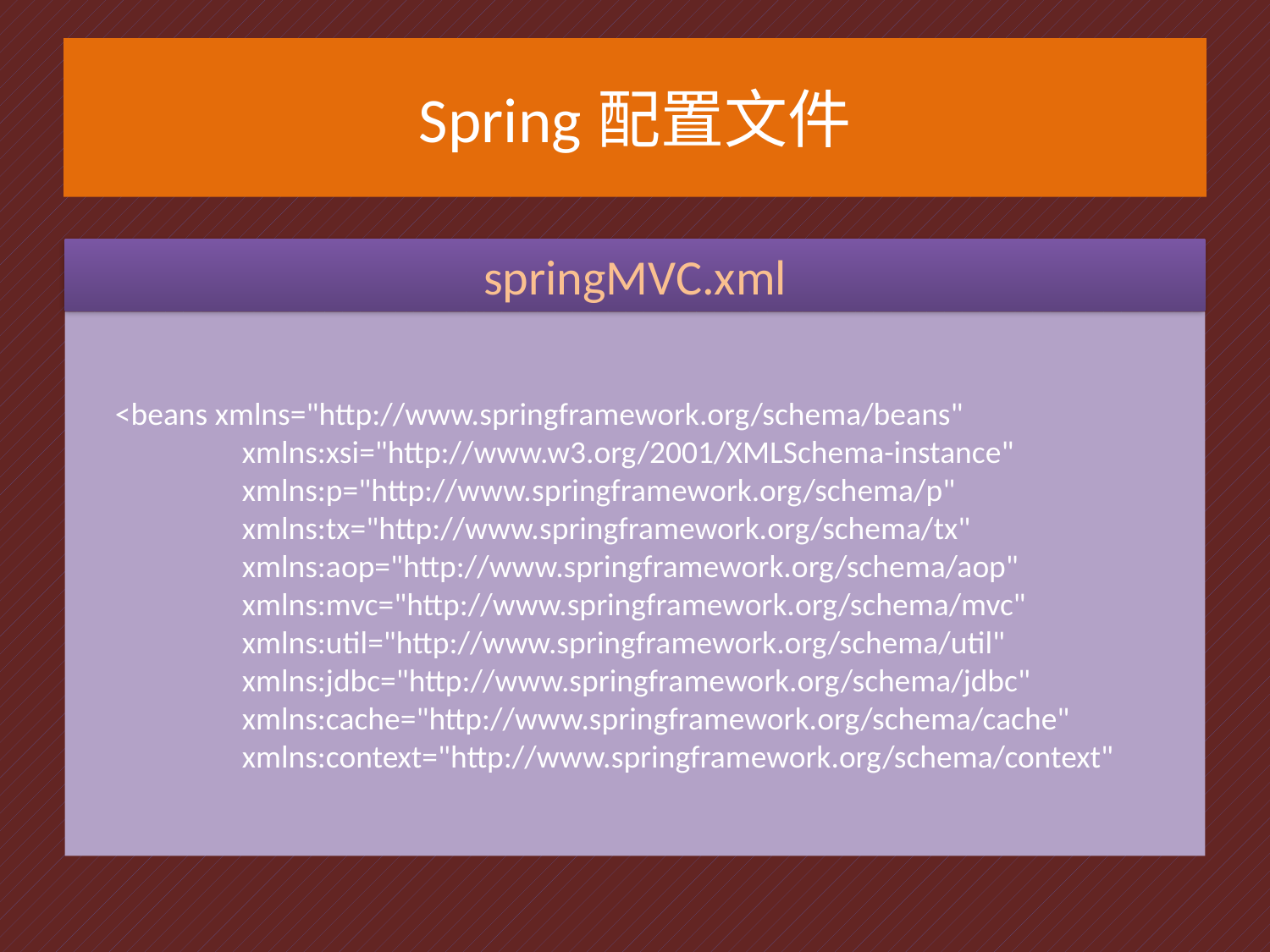

# Spring配置文件
springMVC.xml

<beans xmlns="http://www.springframework.org/schema/beans"
	xmlns:xsi="http://www.w3.org/2001/XMLSchema-instance"
	xmlns:p="http://www.springframework.org/schema/p"
	xmlns:tx="http://www.springframework.org/schema/tx"
	xmlns:aop="http://www.springframework.org/schema/aop"
	xmlns:mvc="http://www.springframework.org/schema/mvc"
	xmlns:util="http://www.springframework.org/schema/util"
	xmlns:jdbc="http://www.springframework.org/schema/jdbc"
	xmlns:cache="http://www.springframework.org/schema/cache"
	xmlns:context="http://www.springframework.org/schema/context"